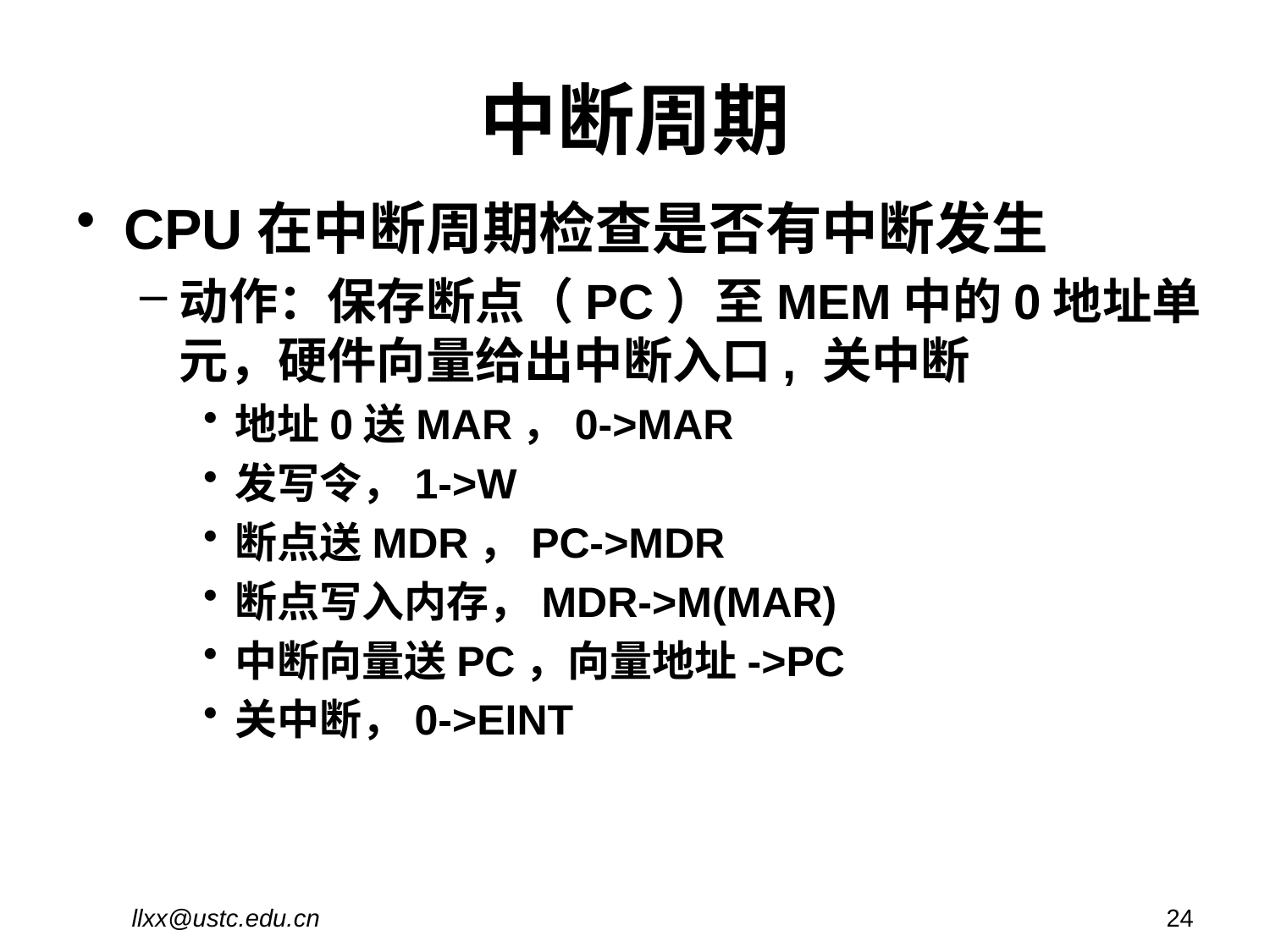

# 中断周期
CPU在中断周期检查是否有中断发生
动作：保存断点（PC）至MEM中的0地址单元，硬件向量给出中断入口, 关中断
地址0送MAR，0->MAR
发写令，1->W
断点送MDR，PC->MDR
断点写入内存，MDR->M(MAR)
中断向量送PC，向量地址->PC
关中断，0->EINT
llxx@ustc.edu.cn
24